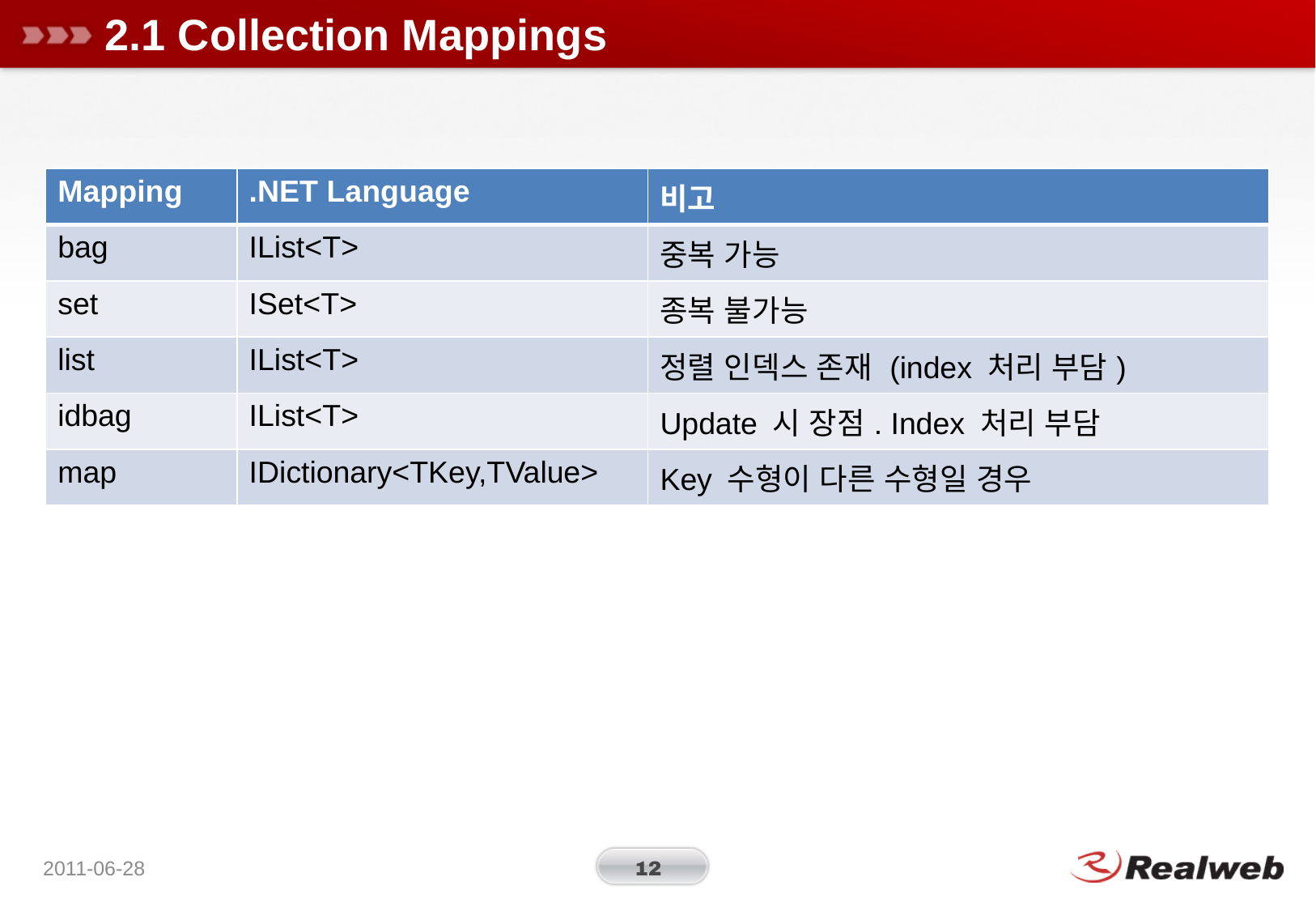

# 2.1 Collection Mappings
| Mapping | .NET Language | 비고 |
| --- | --- | --- |
| bag | IList<T> | 중복 가능 |
| set | ISet<T> | 종복 불가능 |
| list | IList<T> | 정렬 인덱스 존재 (index 처리 부담) |
| idbag | IList<T> | Update 시 장점. Index 처리 부담 |
| map | IDictionary<TKey,TValue> | Key 수형이 다른 수형일 경우 |
2011-06-28
12